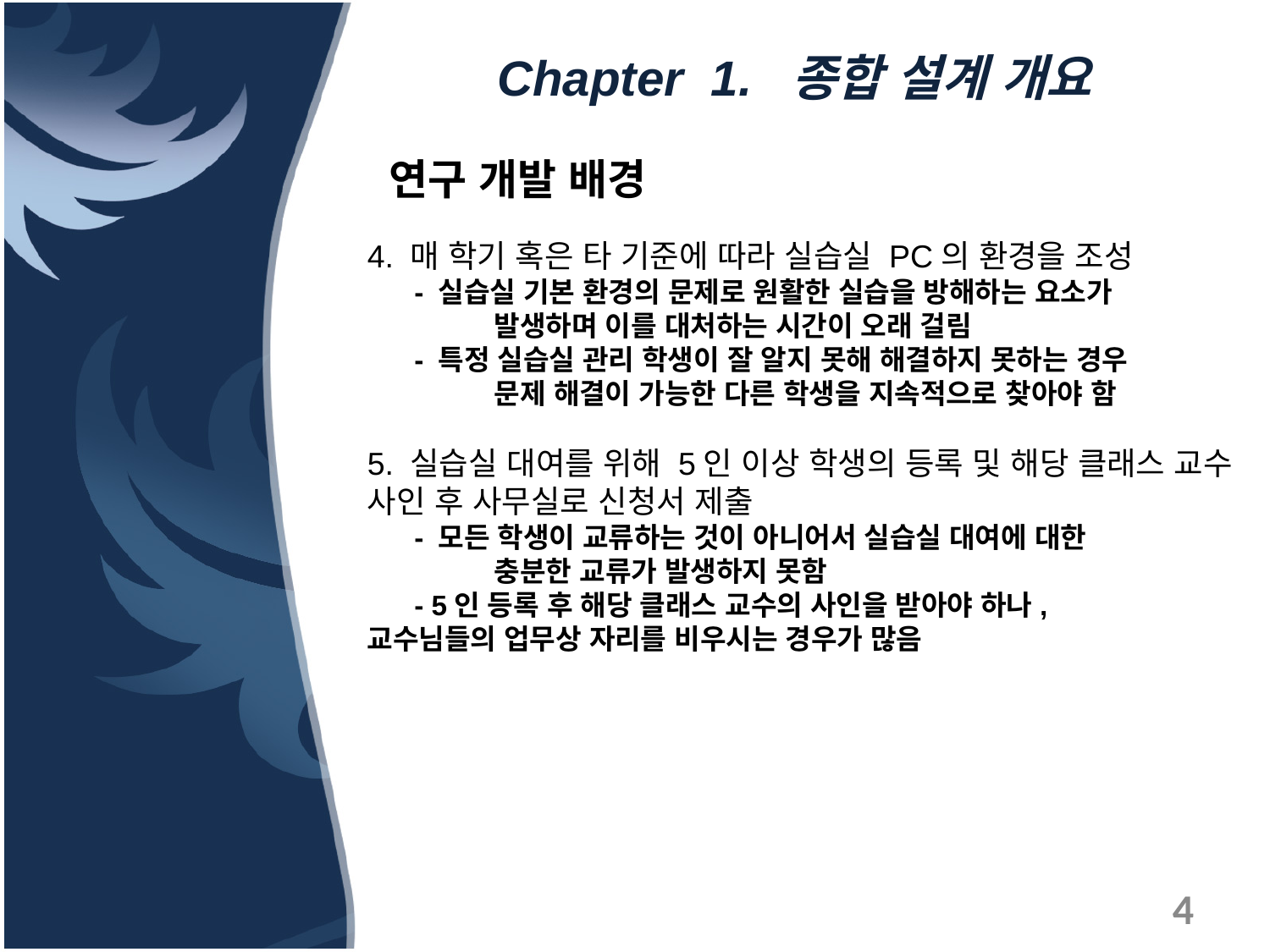

# Chapter  1.  종합 설계 개요
연구 개발 배경
4. 매 학기 혹은 타 기준에 따라 실습실 PC의 환경을 조성
      - 실습실 기본 환경의 문제로 원활한 실습을 방해하는 요소가
	발생하며 이를 대처하는 시간이 오래 걸림
      - 특정 실습실 관리 학생이 잘 알지 못해 해결하지 못하는 경우
	문제 해결이 가능한 다른 학생을 지속적으로 찾아야 함

5. 실습실 대여를 위해 5인 이상 학생의 등록 및 해당 클래스 교수 사인 후 사무실로 신청서 제출
      - 모든 학생이 교류하는 것이 아니어서 실습실 대여에 대한
	충분한 교류가 발생하지 못함
      - 5인 등록 후 해당 클래스 교수의 사인을 받아야 하나, 	교수님들의 업무상 자리를 비우시는 경우가 많음

4